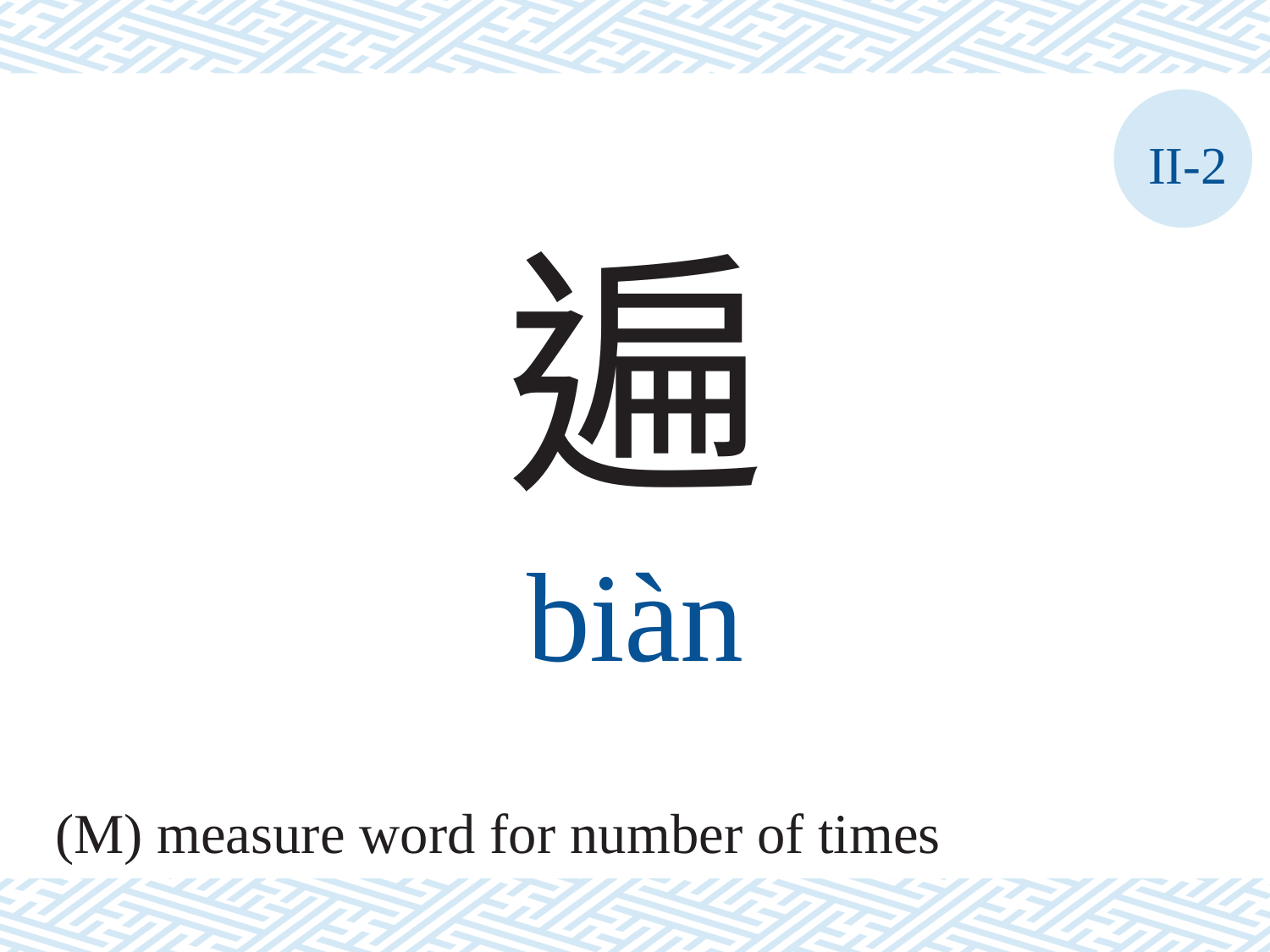

II-2
遍
biàn
(M) measure word for number of times